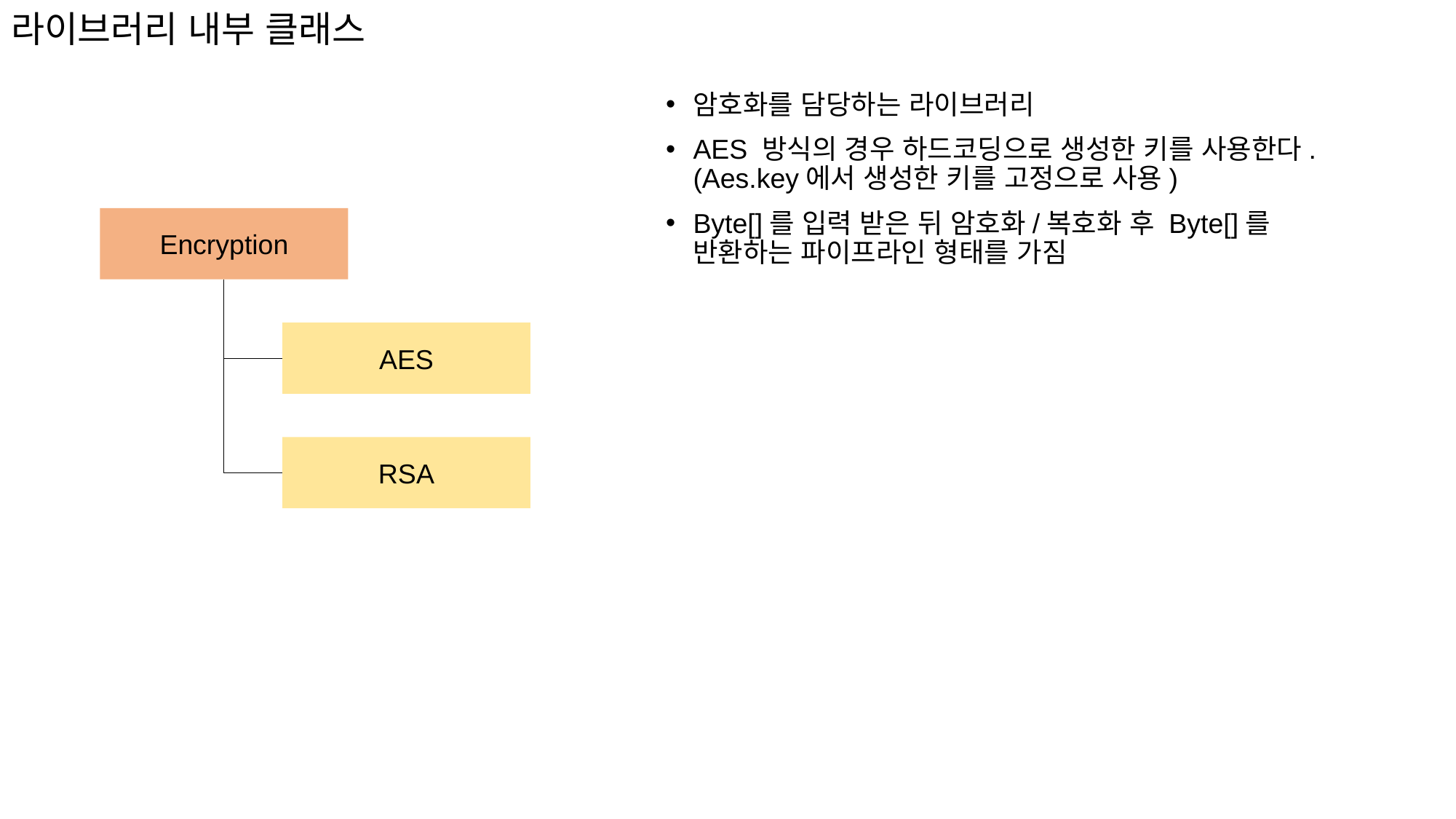

# 라이브러리 내부 클래스
암호화를 담당하는 라이브러리
AES 방식의 경우 하드코딩으로 생성한 키를 사용한다.
(Aes.key에서 생성한 키를 고정으로 사용)
Byte[]를 입력 받은 뒤 암호화/복호화 후 Byte[]를 반환하는 파이프라인 형태를 가짐
Encryption
AES
RSA